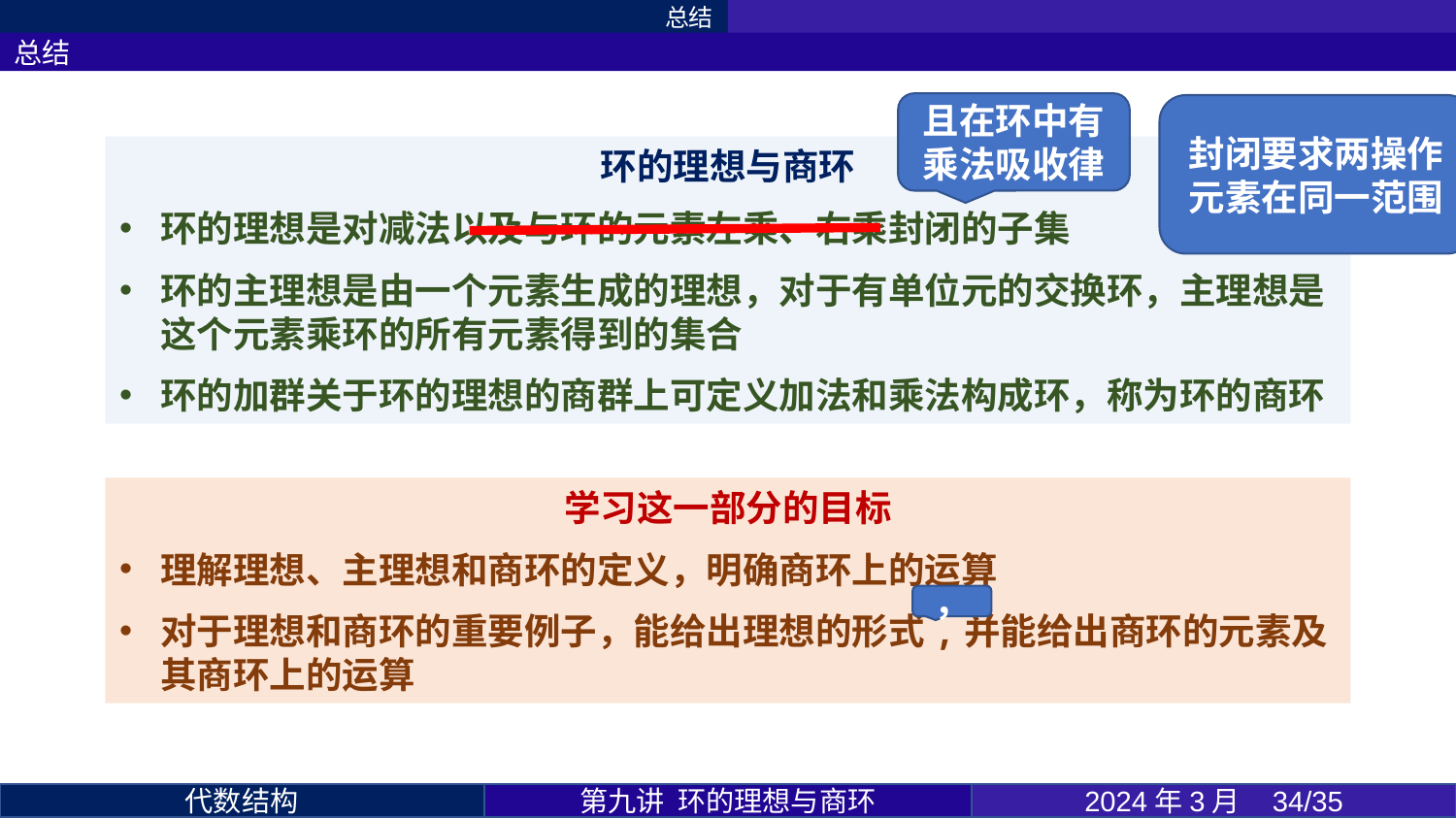

总结
总结
且在环中有乘法吸收律
封闭要求两操作元素在同一范围
环的理想与商环
环的理想是对减法以及与环的元素左乘、右乘封闭的子集
环的主理想是由一个元素生成的理想，对于有单位元的交换环，主理想是这个元素乘环的所有元素得到的集合
环的加群关于环的理想的商群上可定义加法和乘法构成环，称为环的商环
学习这一部分的目标
理解理想、主理想和商环的定义，明确商环上的运算
对于理想和商环的重要例子，能给出理想的形式,并能给出商环的元素及其商环上的运算
，
第九讲  环的理想与商环
2024年3月    34/35
代数结构